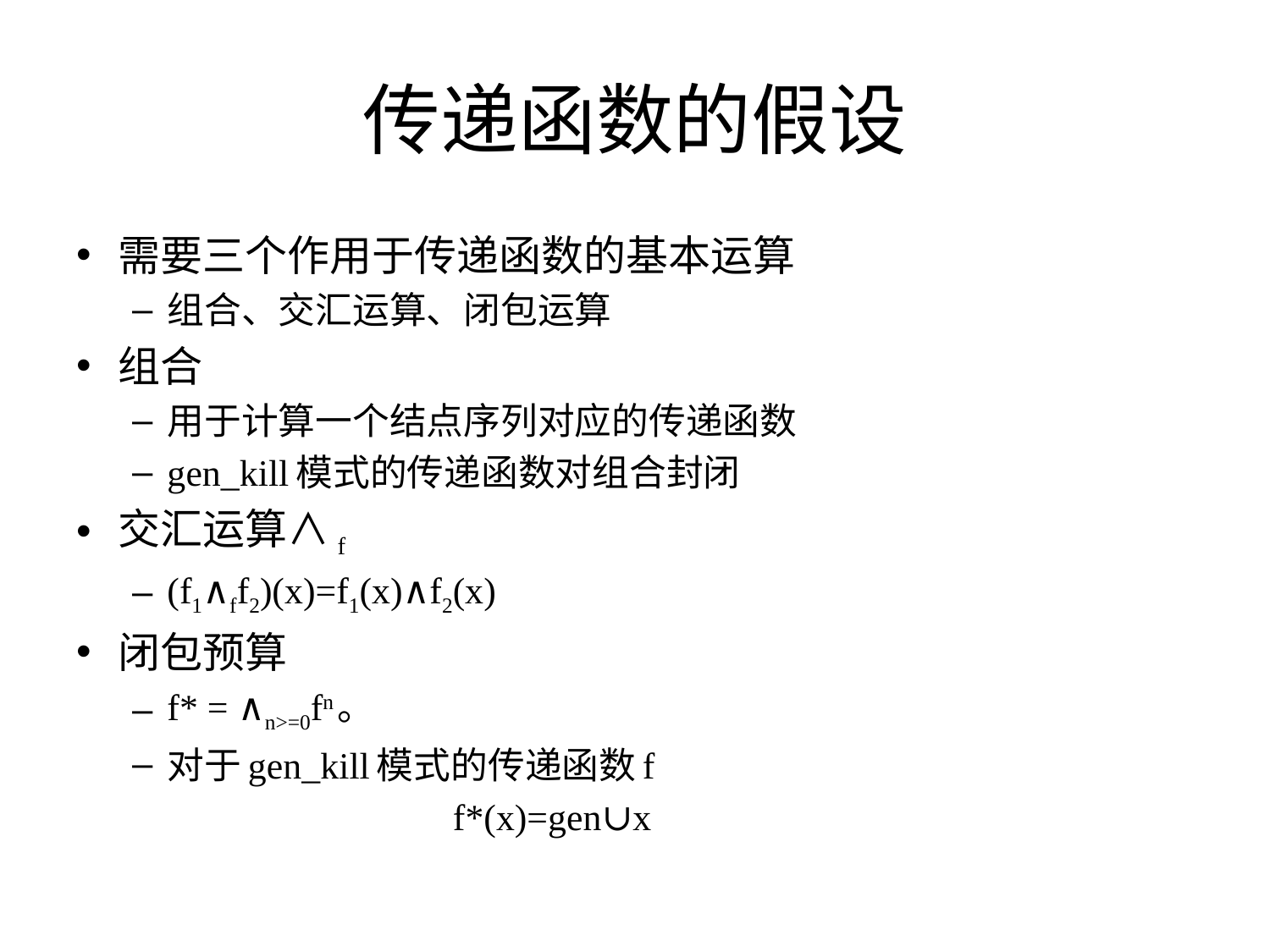

# 传递函数的假设
需要三个作用于传递函数的基本运算
组合、交汇运算、闭包运算
组合
用于计算一个结点序列对应的传递函数
gen_kill模式的传递函数对组合封闭
交汇运算∧f
(f1∧ff2)(x)=f1(x)∧f2(x)
闭包预算
f* = ∧n>=0fn。
对于gen_kill模式的传递函数f
				f*(x)=gen∪x